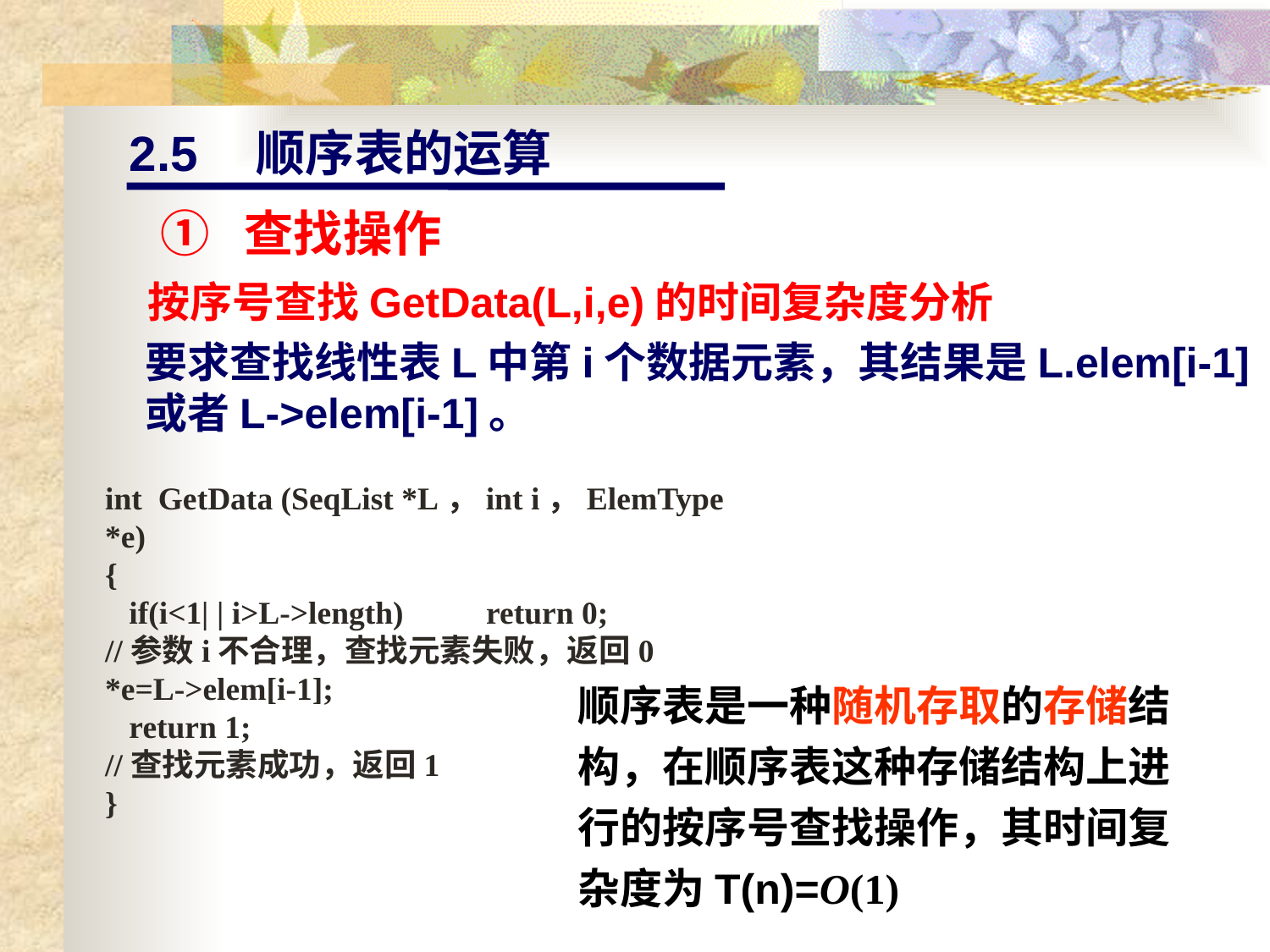

2.5	顺序表的运算

①  查找操作
按序号查找GetData(L,i,e)的时间复杂度分析
要求查找线性表L中第i个数据元素，其结果是L.elem[i-1]
或者L->elem[i-1]。
int  GetData (SeqList *L，int i，ElemType *e)
{
   if(i<1| | i>L->length)	return 0;
//参数i不合理，查找元素失败，返回0
*e=L->elem[i-1];
   return 1;
//查找元素成功，返回1
}
顺序表是一种随机存取的存储结构，在顺序表这种存储结构上进行的按序号查找操作，其时间复杂度为T(n)=O(1)
20